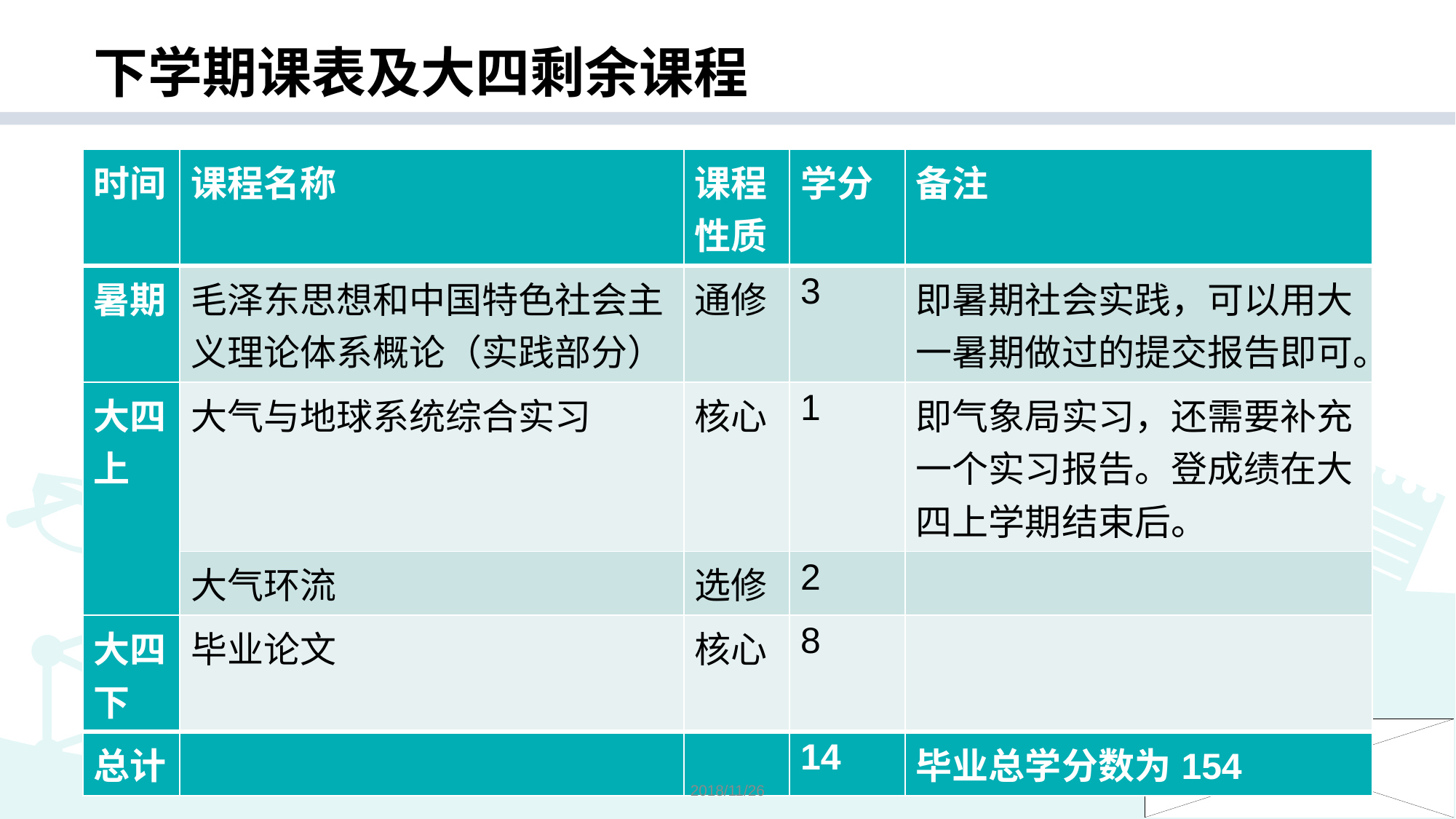

# 下学期课表及大四剩余课程
| 时间 | 课程名称 | 课程性质 | 学分 | 备注 |
| --- | --- | --- | --- | --- |
| 暑期 | 毛泽东思想和中国特色社会主义理论体系概论（实践部分） | 通修 | 3 | 即暑期社会实践，可以用大一暑期做过的提交报告即可。 |
| 大四上 | 大气与地球系统综合实习 | 核心 | 1 | 即气象局实习，还需要补充一个实习报告。登成绩在大四上学期结束后。 |
|  | 大气环流 | 选修 | 2 |  |
| 大四下 | 毕业论文 | 核心 | 8 |  |
| 总计 |  |  | 14 | 毕业总学分数为154 |
** 本演示文稿仅供内部使用 **
2018/11/26
4